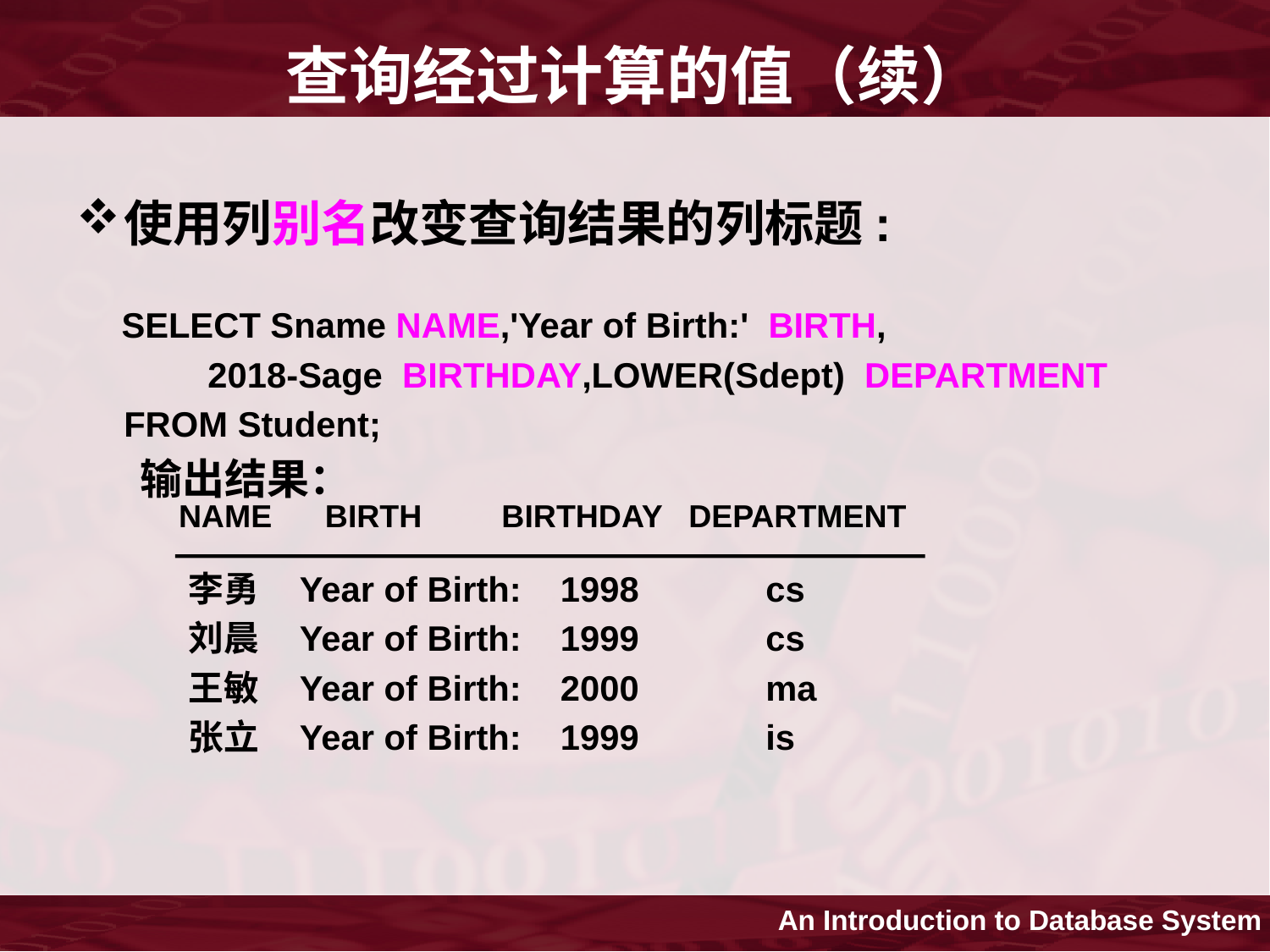

# 使用列别名改变查询结果的列标题:

     SELECT Sname NAME,'Year of Birth:'  BIRTH,
       2018-Sage  BIRTHDAY,LOWER(Sdept)  DEPARTMENT
	FROM Student;
输出结果：
    NAME      BIRTH         BIRTHDAY   DEPARTMENT

     李勇    Year of Birth:    1998             cs
     刘晨    Year of Birth:    1999             cs
     王敏    Year of Birth:    2000             ma
     张立    Year of Birth:    1999             is
查询经过计算的值（续）